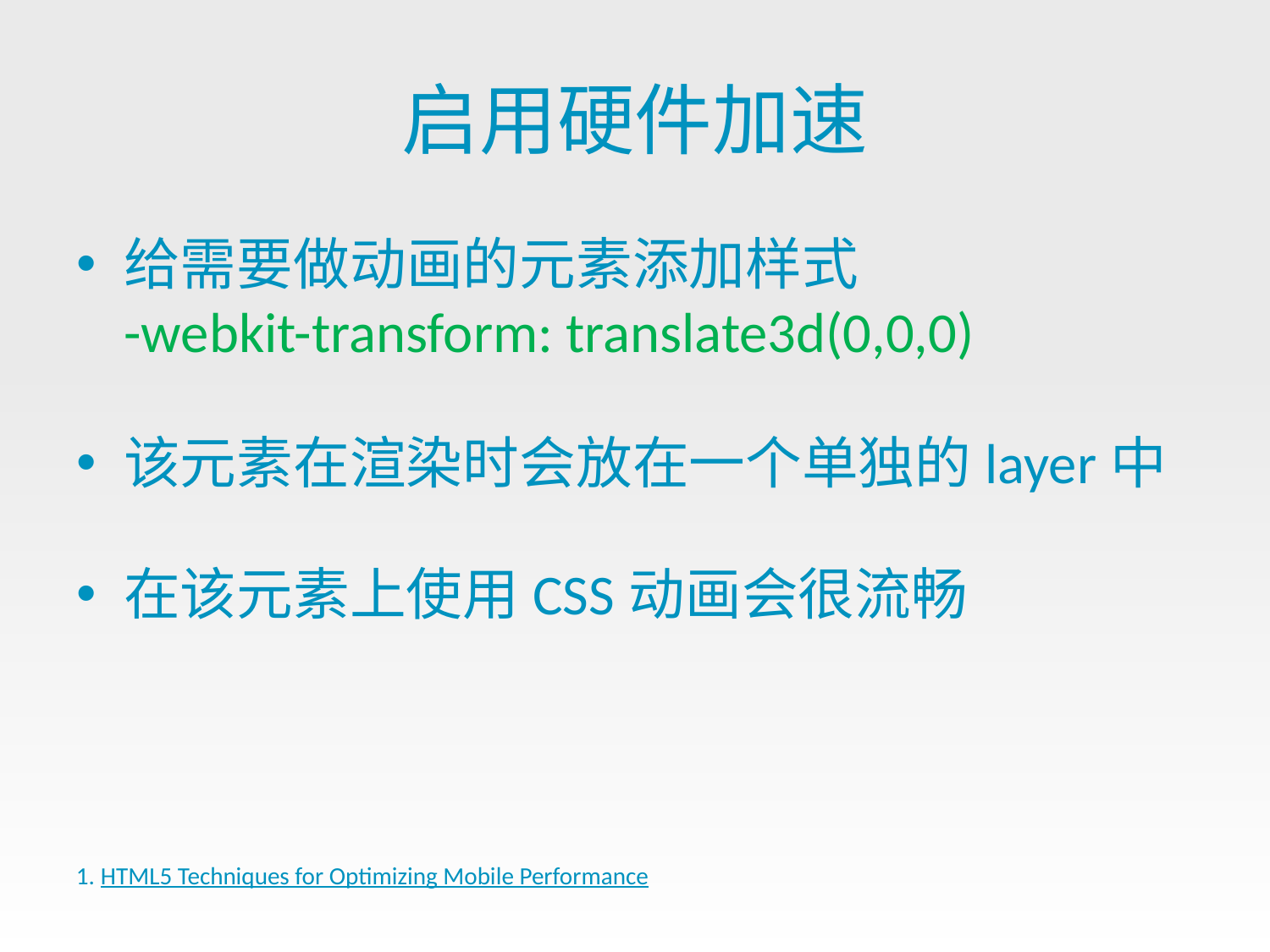

# 启用硬件加速
给需要做动画的元素添加样式
-webkit-transform: translate3d(0,0,0)
该元素在渲染时会放在一个单独的layer中
在该元素上使用CSS动画会很流畅
HTML5 Techniques for Optimizing Mobile Performance